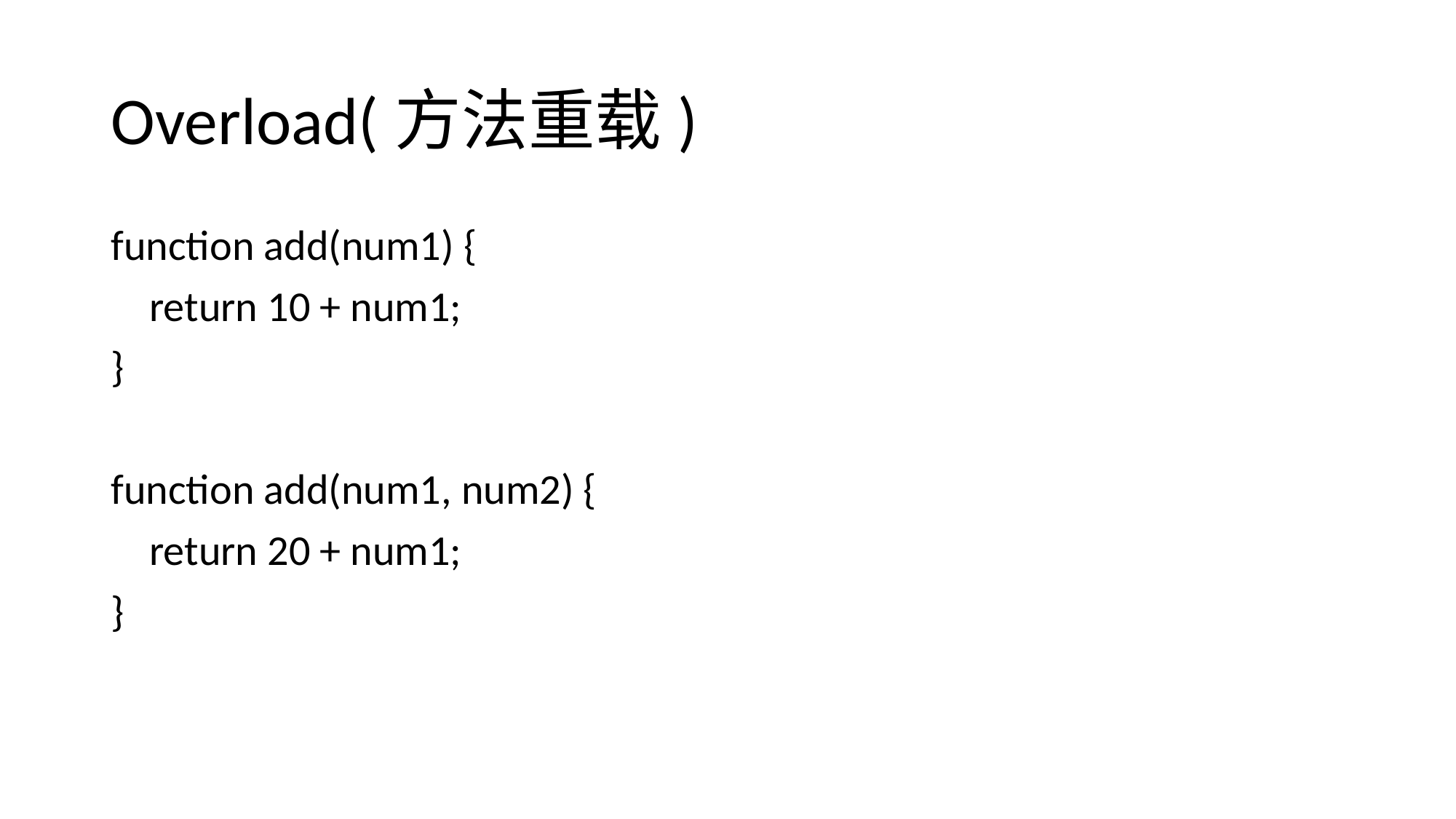

# Overload(方法重载)
function add(num1) {
    return 10 + num1;
}

function add(num1, num2) {
    return 20 + num1;
}